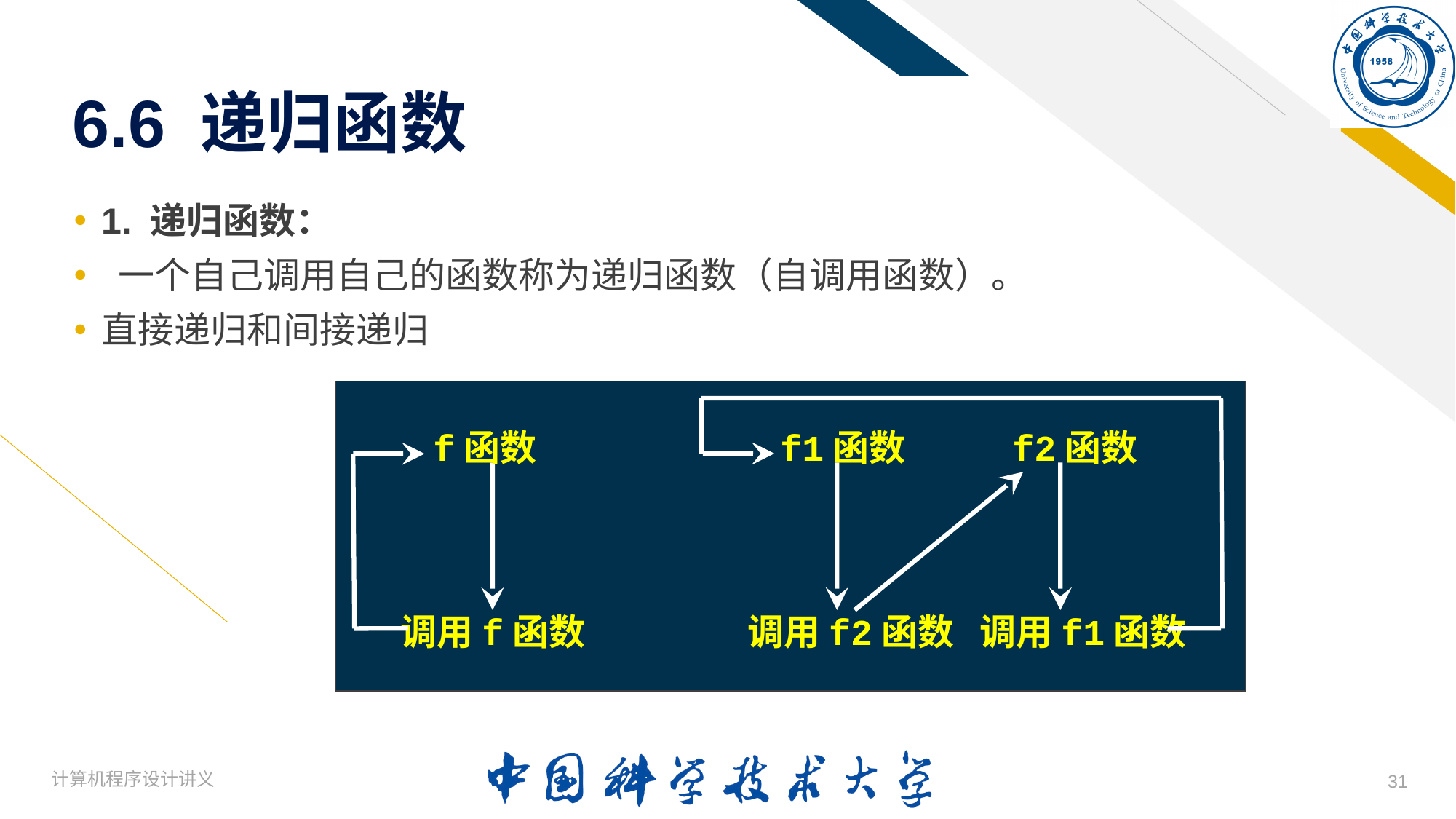

# 6.6 递归函数
1. 递归函数：
 一个自己调用自己的函数称为递归函数（自调用函数）。
直接递归和间接递归

f函数
f1函数
f2函数

调用f函数
调用f2函数
调用f1函数

计算机程序设计讲义
31